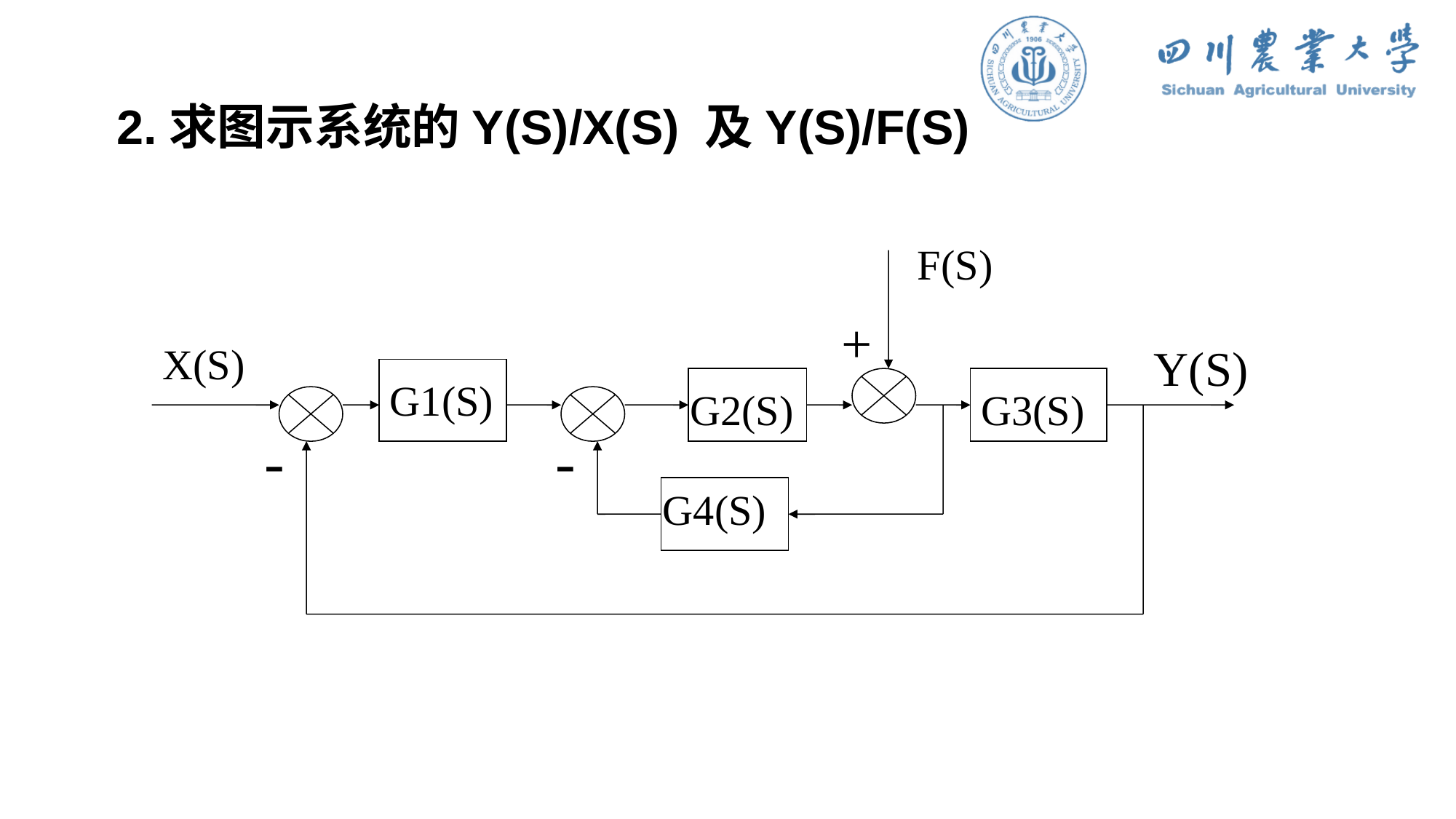

2.求图示系统的Y(S)/X(S) 及Y(S)/F(S)
F(S)

+
Y(S)
X(S)

G1(S)
G2(S)
G3(S)

-
-

G4(S)